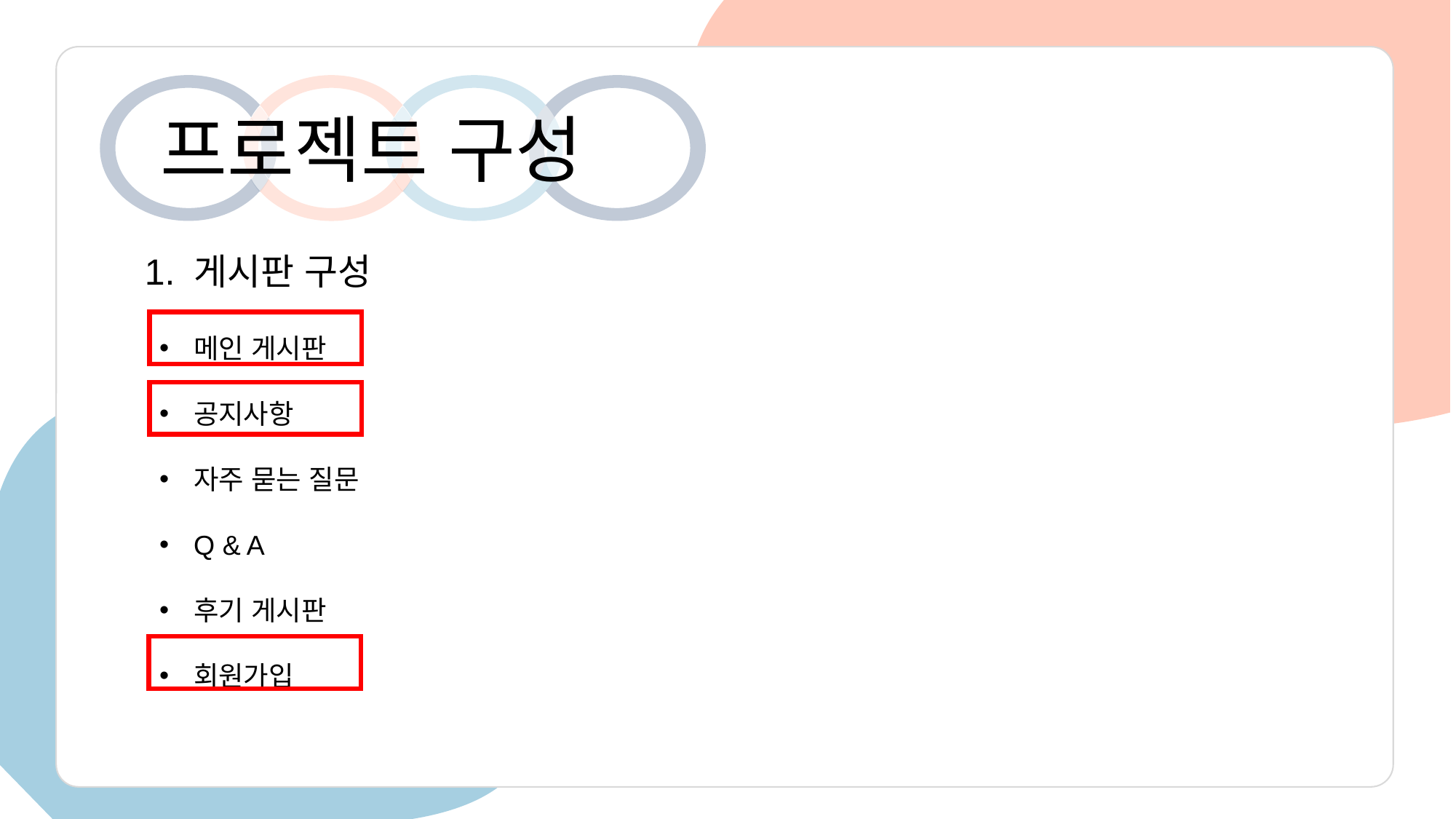

프로젝트 구성
1. 게시판 구성
메인 게시판
공지사항
자주 묻는 질문
Q & A
후기 게시판
회원가입